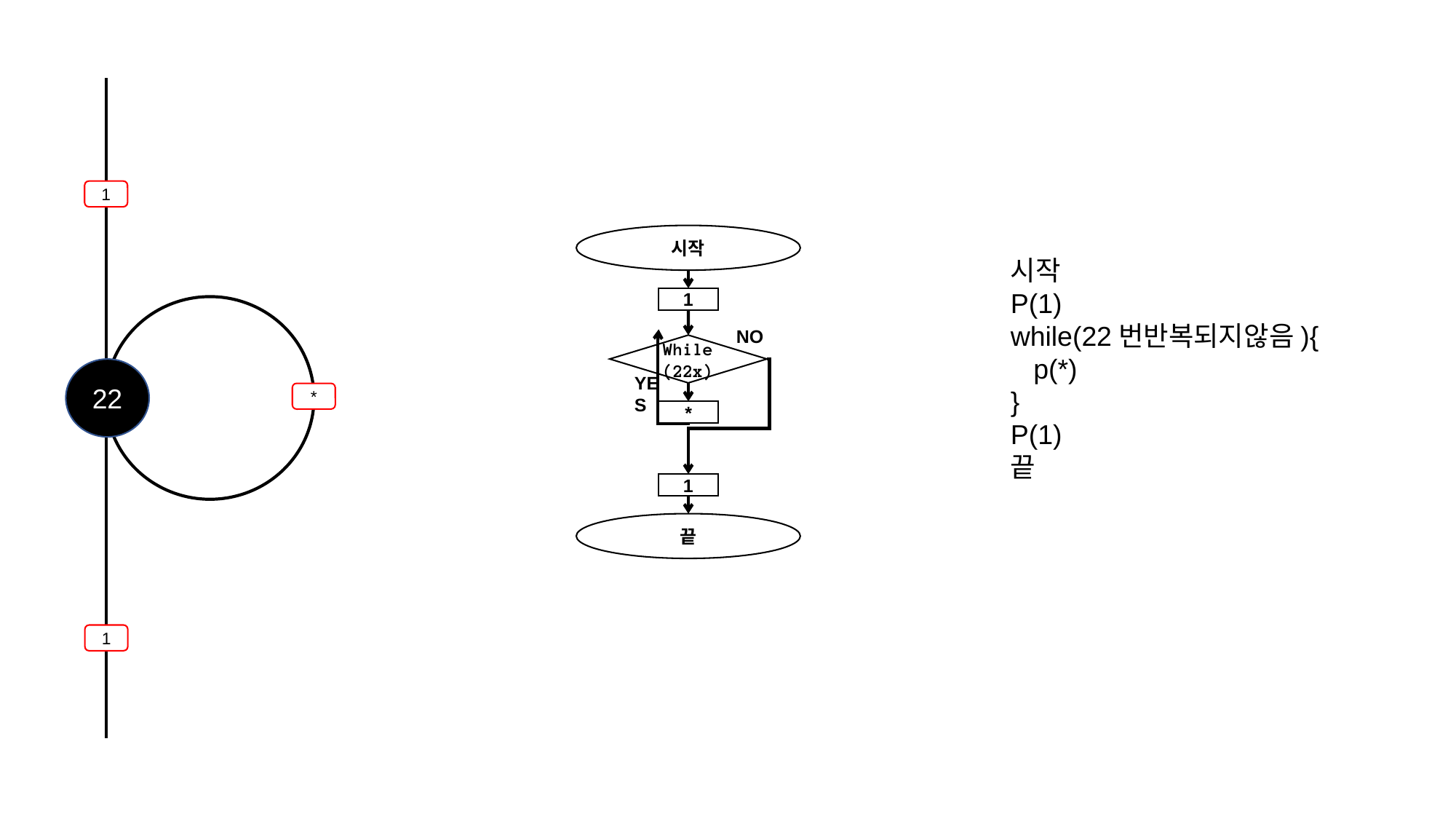

1
시작
시작
P(1)
while(22번반복되지않음){
   p(*)
}
P(1)
끝

1

NO
While(22x)
22
YES
*
*
1
끝
1